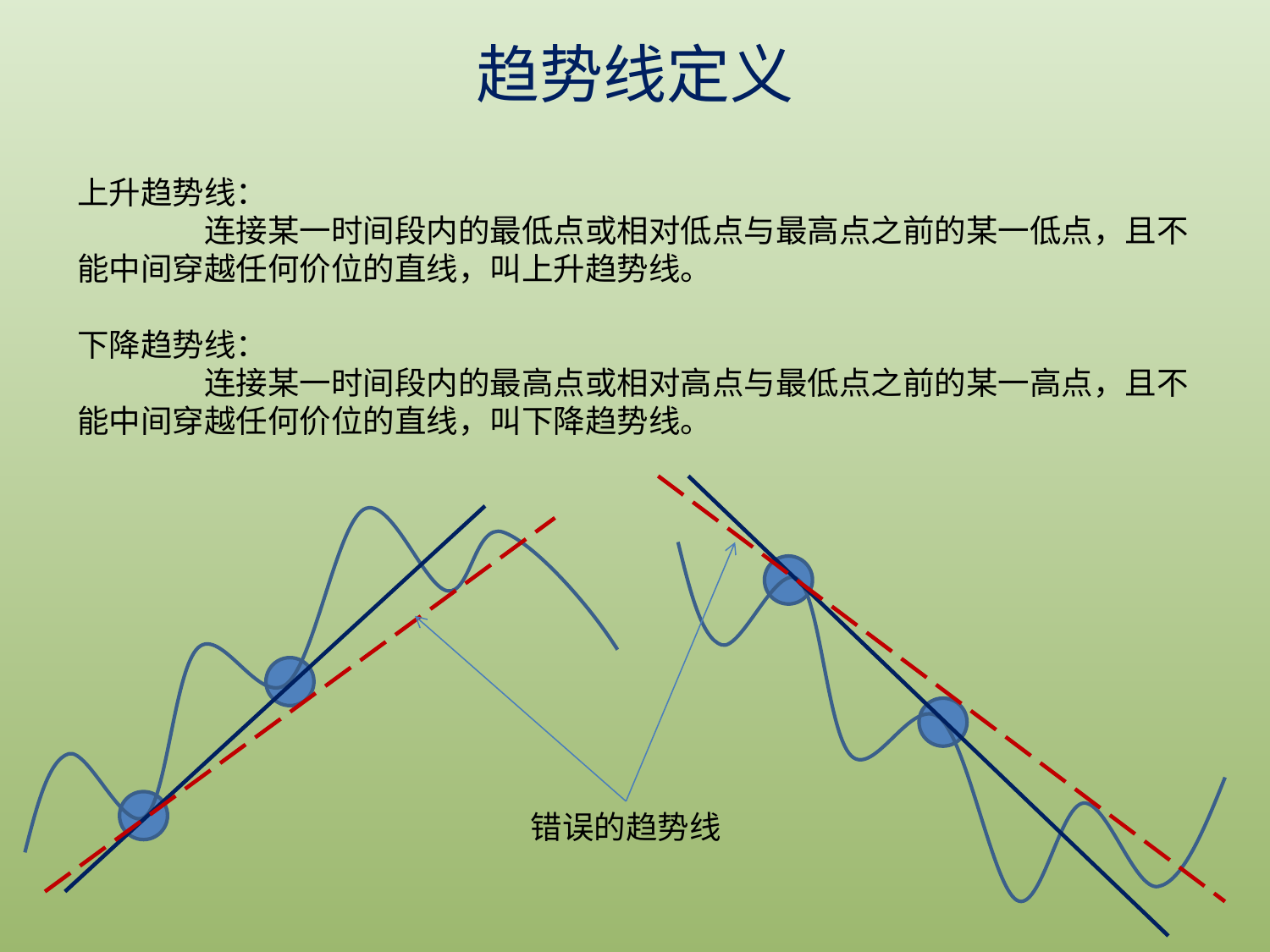

趋势线定义
上升趋势线：
	连接某一时间段内的最低点或相对低点与最高点之前的某一低点，且不能中间穿越任何价位的直线，叫上升趋势线。

下降趋势线：
	连接某一时间段内的最高点或相对高点与最低点之前的某一高点，且不能中间穿越任何价位的直线，叫下降趋势线。

错误的趋势线